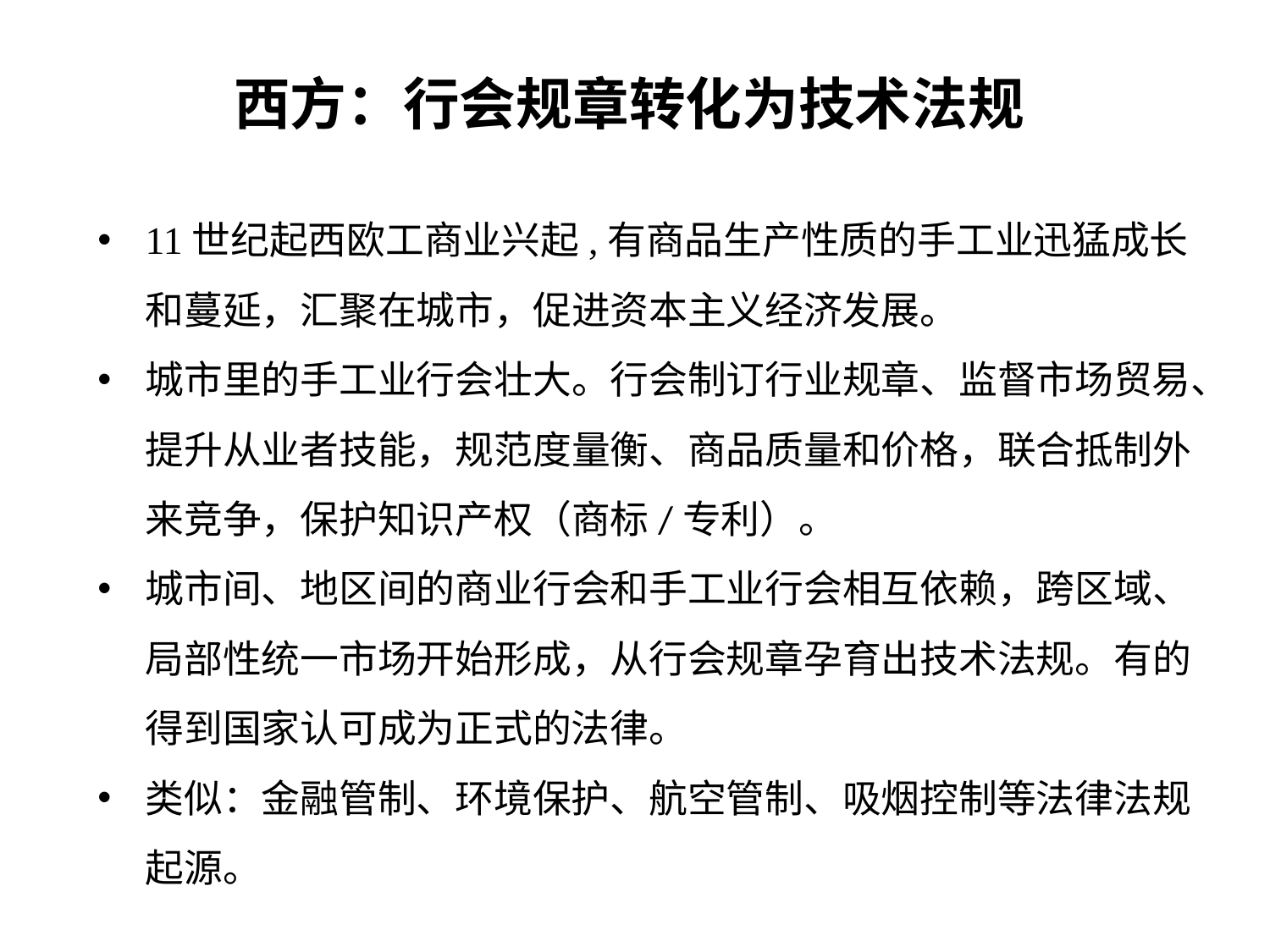

# 西方：行会规章转化为技术法规
11世纪起西欧工商业兴起,有商品生产性质的手工业迅猛成长和蔓延，汇聚在城市，促进资本主义经济发展。
城市里的手工业行会壮大。行会制订行业规章、监督市场贸易、提升从业者技能，规范度量衡、商品质量和价格，联合抵制外来竞争，保护知识产权（商标/专利）。
城市间、地区间的商业行会和手工业行会相互依赖，跨区域、局部性统一市场开始形成，从行会规章孕育出技术法规。有的得到国家认可成为正式的法律。
类似：金融管制、环境保护、航空管制、吸烟控制等法律法规起源。